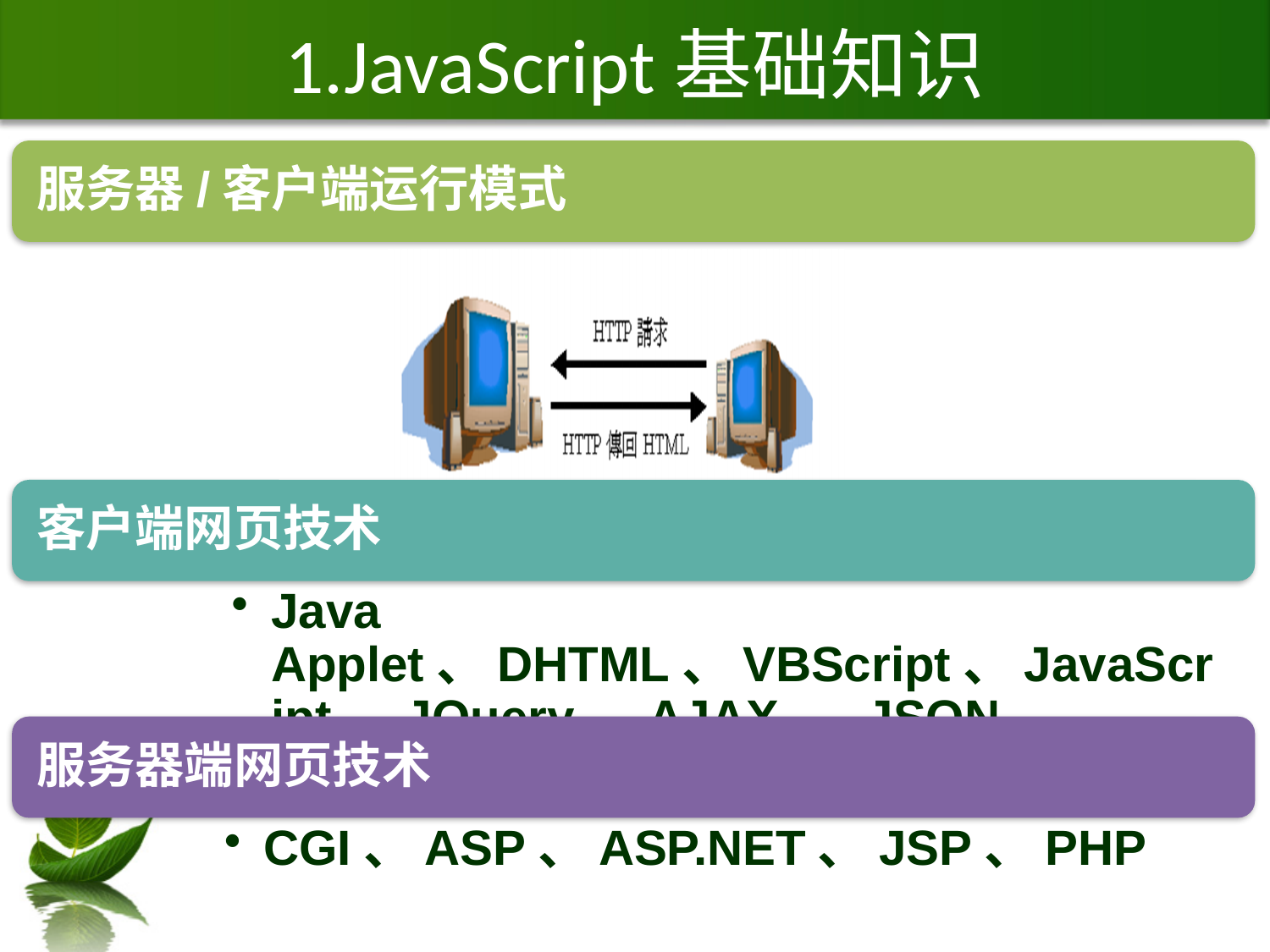

# 1.JavaScript基础知识
服务器/客户端运行模式

客户端网页技术
Java Applet、DHTML、VBScript、JavaScript、JQuery、AJAX 、JSON
服务器端网页技术
CGI、ASP、ASP.NET、JSP、PHP